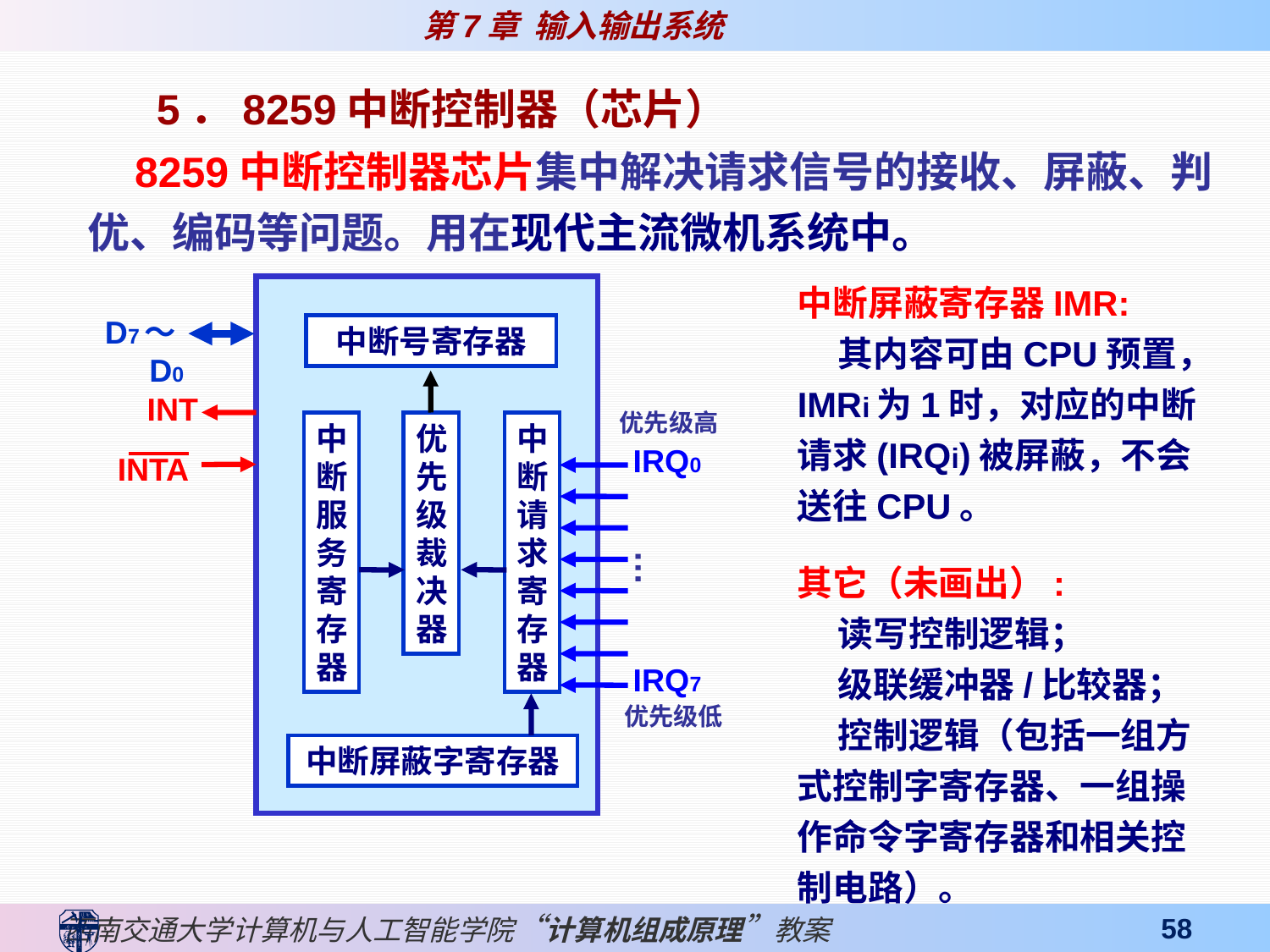

5．8259中断控制器（芯片）
    8259中断控制器芯片集中解决请求信号的接收、屏蔽、判优、编码等问题。用在现代主流微机系统中。
中断屏蔽寄存器IMR:
    其内容可由CPU预置，IMRi为1时，对应的中断请求(IRQi)被屏蔽，不会送往CPU。

D7～D0
中断号寄存器

INT
优先级高

中断服务寄存器
优先级裁决器
中断请求寄存器
INTA
IRQ0

…

IRQ7

优先级低
中断屏蔽字寄存器
其它（未画出）:
    读写控制逻辑；
    级联缓冲器/比较器；
    控制逻辑（包括一组方式控制字寄存器、一组操作命令字寄存器和相关控制电路）。